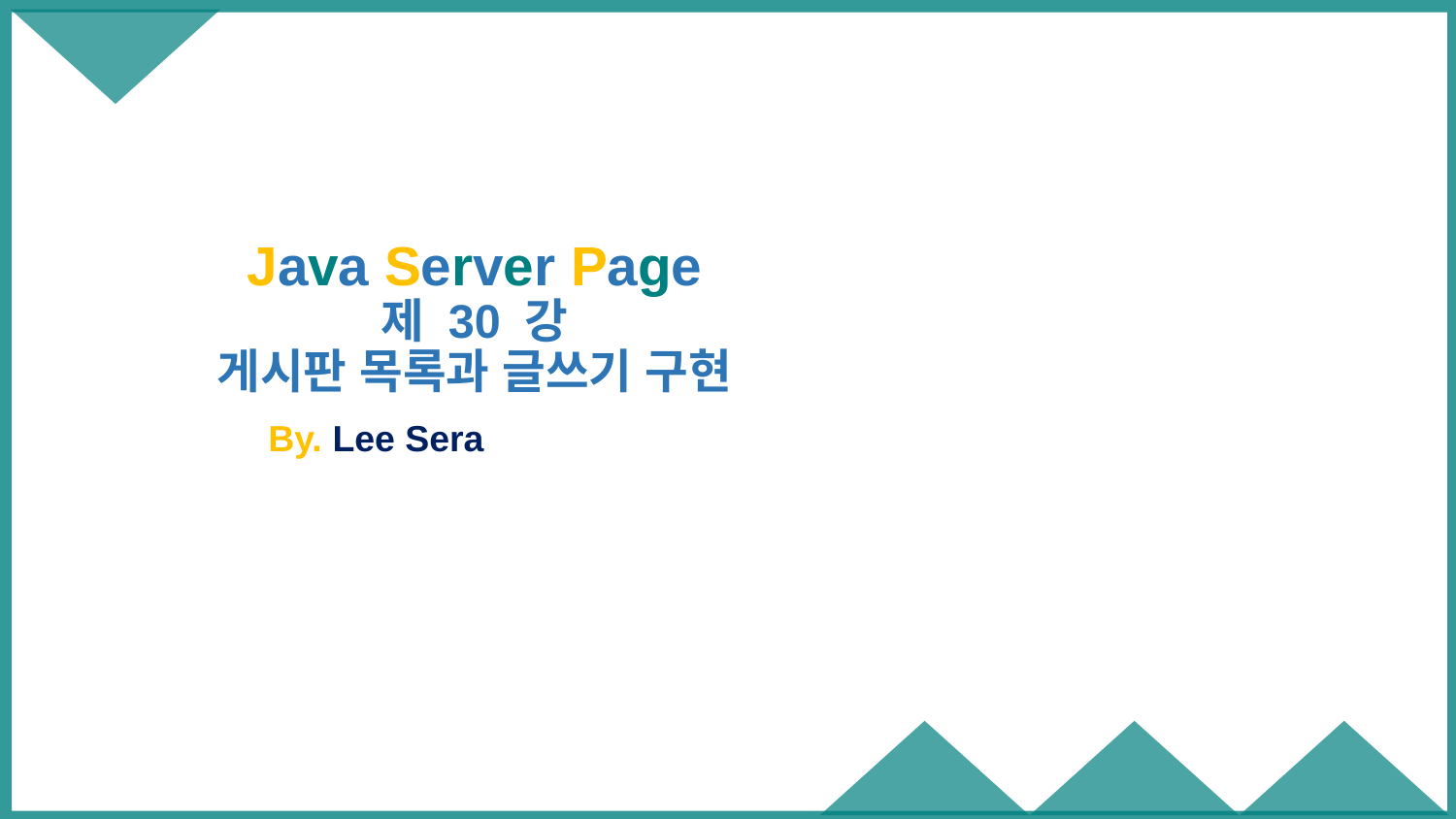

# Java Server Page 제 30 강 게시판 목록과 글쓰기 구현
By. Lee Sera